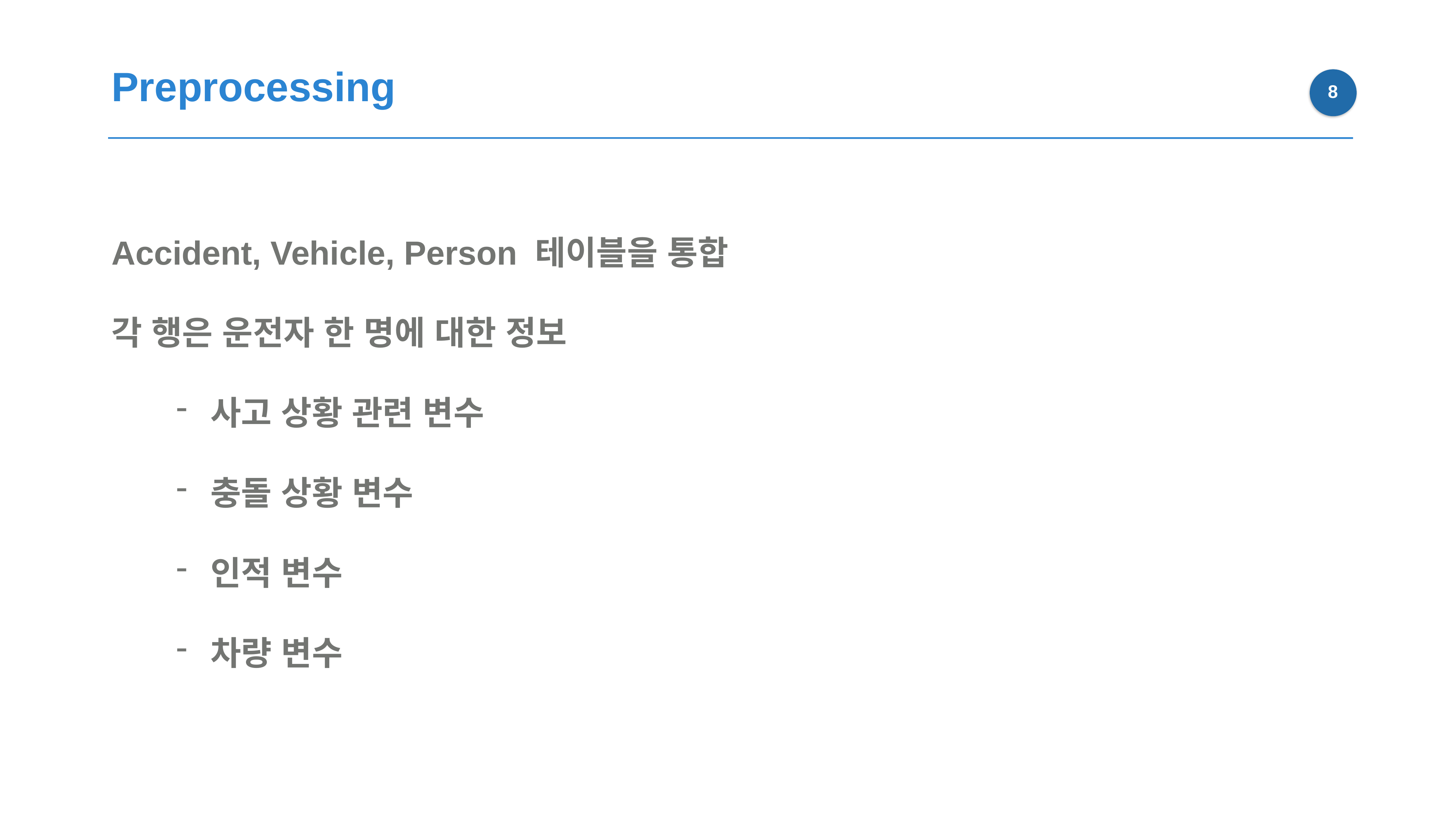

Preprocessing
8
Accident, Vehicle, Person 테이블을 통합

각 행은 운전자 한 명에 대한 정보
사고 상황 관련 변수
충돌 상황 변수
인적 변수
차량 변수